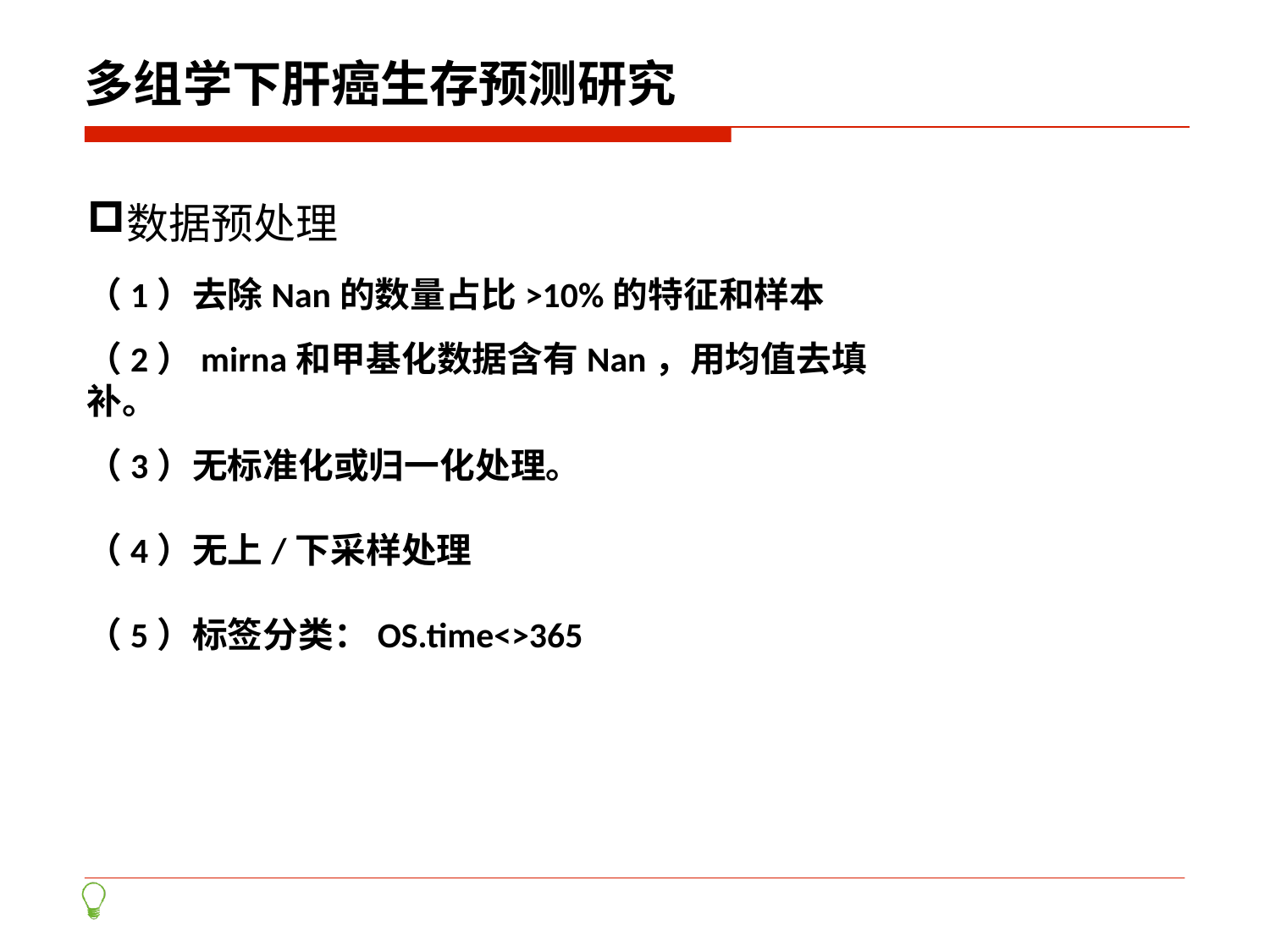

# 多组学下肝癌生存预测研究
数据预处理
（1）去除Nan的数量占比>10%的特征和样本

（2）mirna和甲基化数据含有Nan，用均值去填补。

（3）无标准化或归一化处理。

（4）无上/下采样处理

（5）标签分类：OS.time<>365